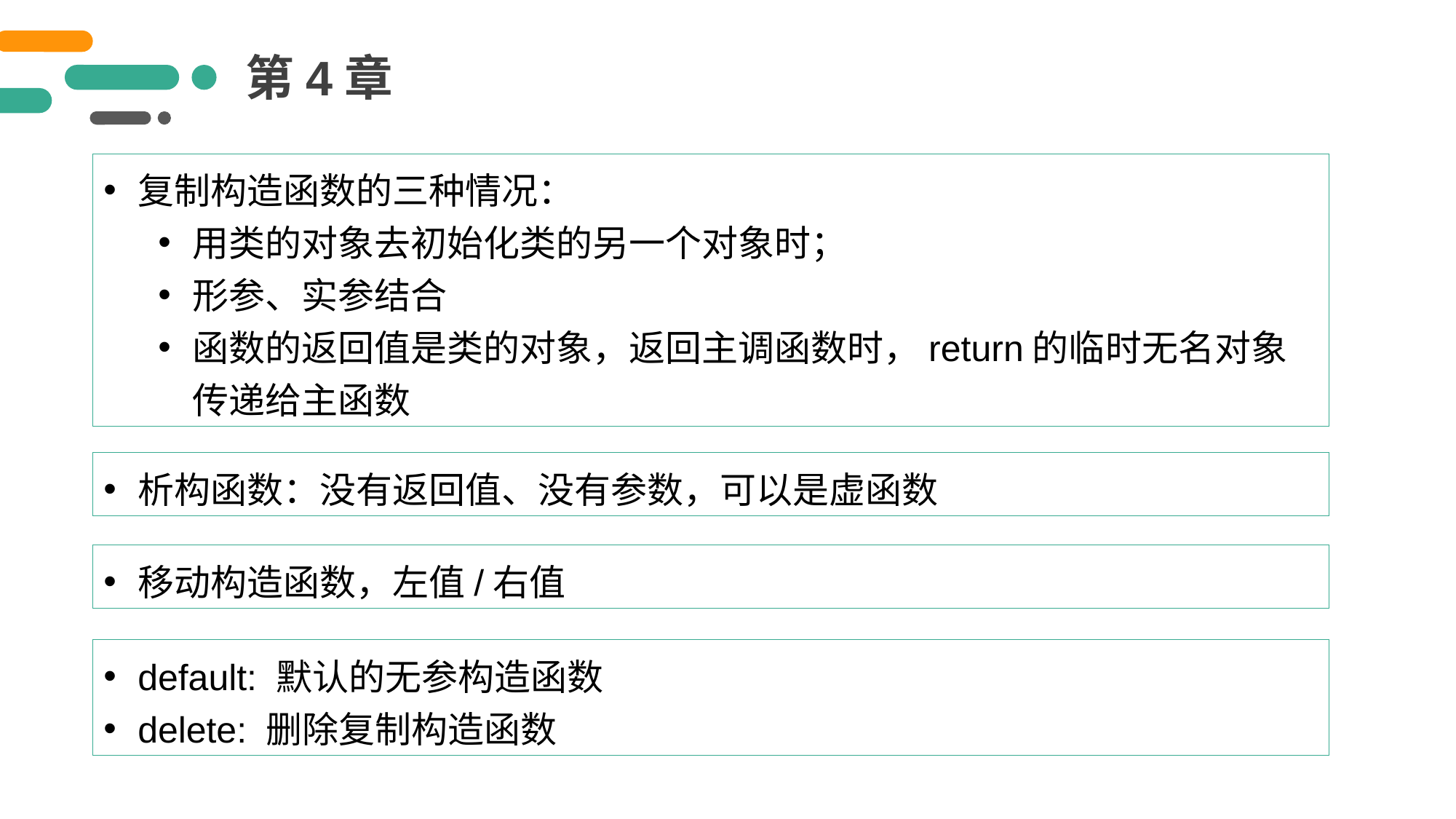

第4章
复制构造函数的三种情况：
用类的对象去初始化类的另一个对象时；
形参、实参结合
函数的返回值是类的对象，返回主调函数时，return的临时无名对象传递给主函数
析构函数：没有返回值、没有参数，可以是虚函数
移动构造函数，左值/右值
default: 默认的无参构造函数
delete: 删除复制构造函数